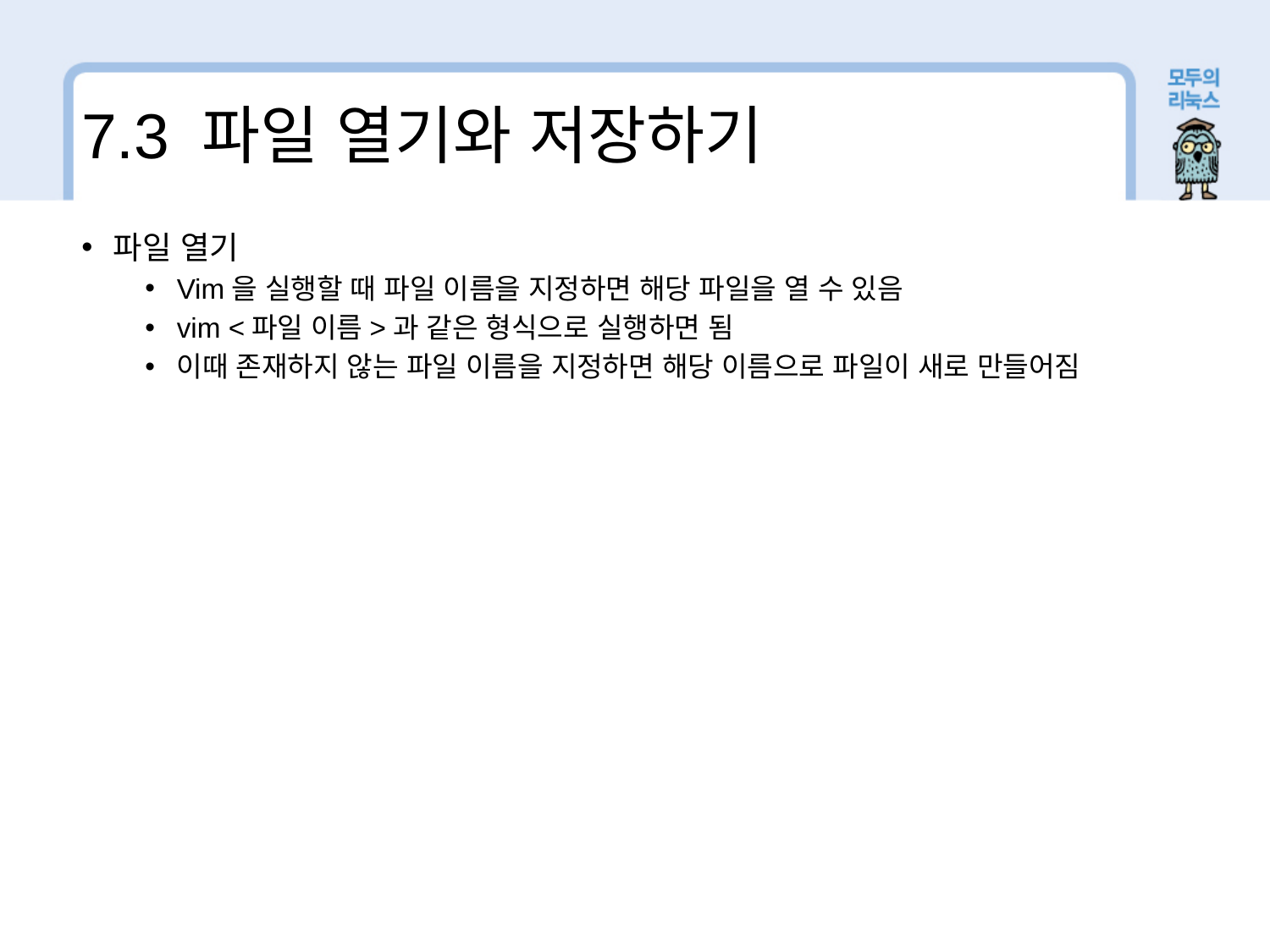

7.3 파일 열기와 저장하기
파일 열기
Vim을 실행할 때 파일 이름을 지정하면 해당 파일을 열 수 있음
vim <파일 이름>과 같은 형식으로 실행하면 됨
이때 존재하지 않는 파일 이름을 지정하면 해당 이름으로 파일이 새로 만들어짐